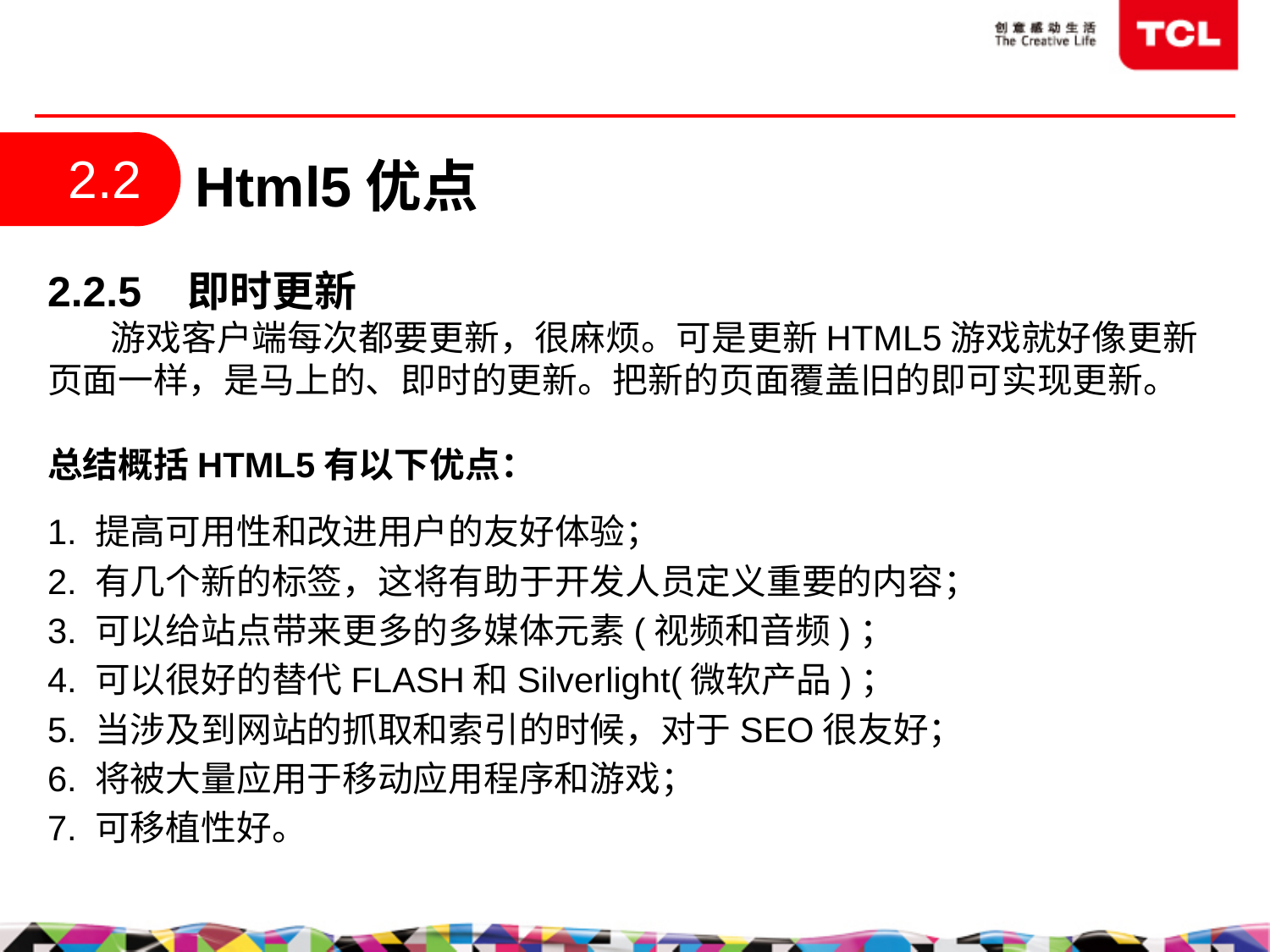

2.2
Html5优点
2.2.5   即时更新
       游戏客户端每次都要更新，很麻烦。可是更新HTML5游戏就好像更新页面一样，是马上的、即时的更新。把新的页面覆盖旧的即可实现更新。

总结概括HTML5有以下优点：
1. 提高可用性和改进用户的友好体验；
2. 有几个新的标签，这将有助于开发人员定义重要的内容；
3. 可以给站点带来更多的多媒体元素(视频和音频)；
4. 可以很好的替代FLASH和Silverlight(微软产品)；
5. 当涉及到网站的抓取和索引的时候，对于SEO很友好；
6. 将被大量应用于移动应用程序和游戏；
7. 可移植性好。